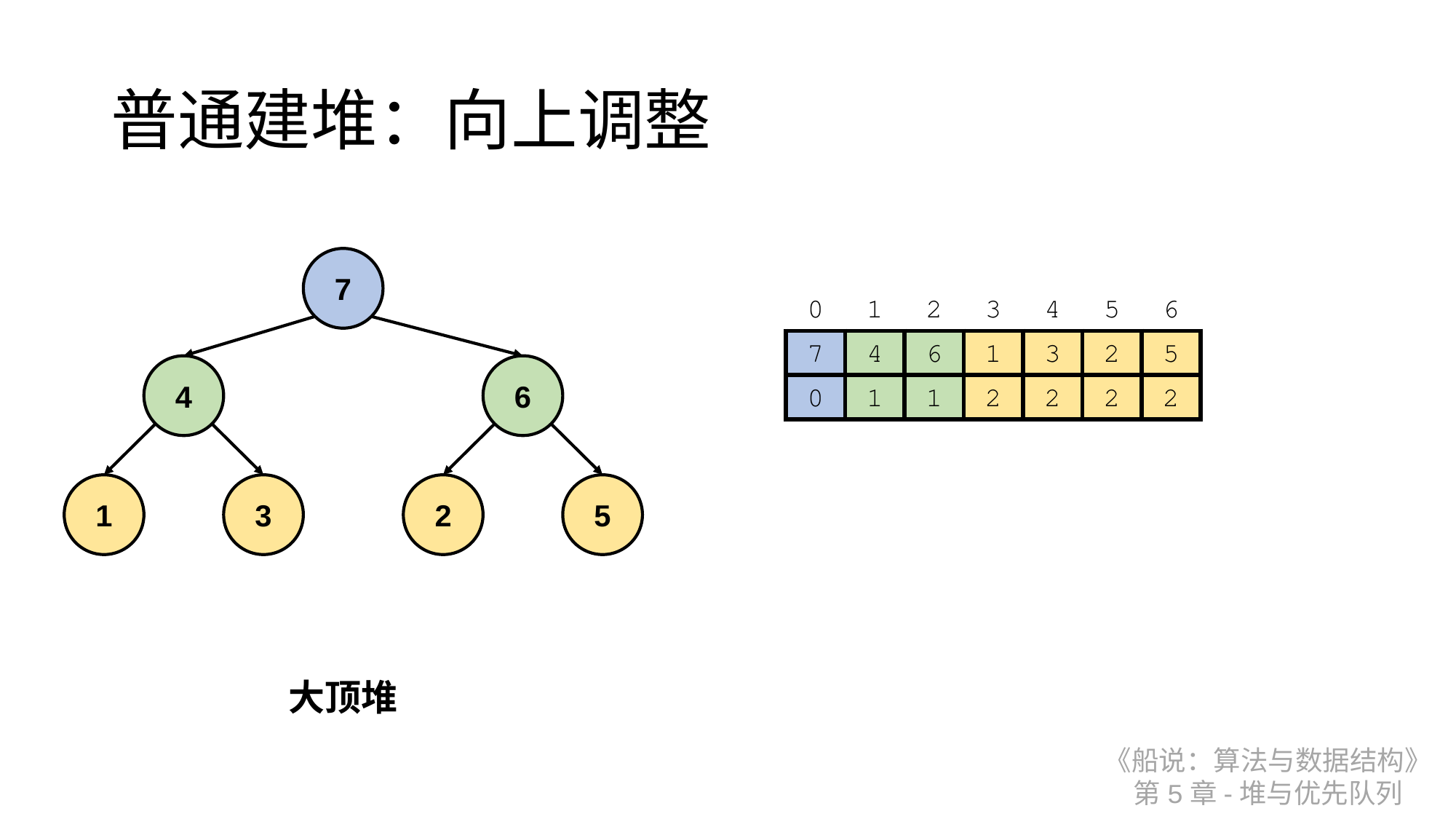

# 普通建堆：向上调整
7
| 0 | 1 | 2 | 3 | 4 | 5 | 6 |
| --- | --- | --- | --- | --- | --- | --- |
| 7 | 4 | 6 | 1 | 3 | 2 | 5 |
| 0 | 1 | 1 | 2 | 2 | 2 | 2 |
4
6
1
3
2
5
大顶堆